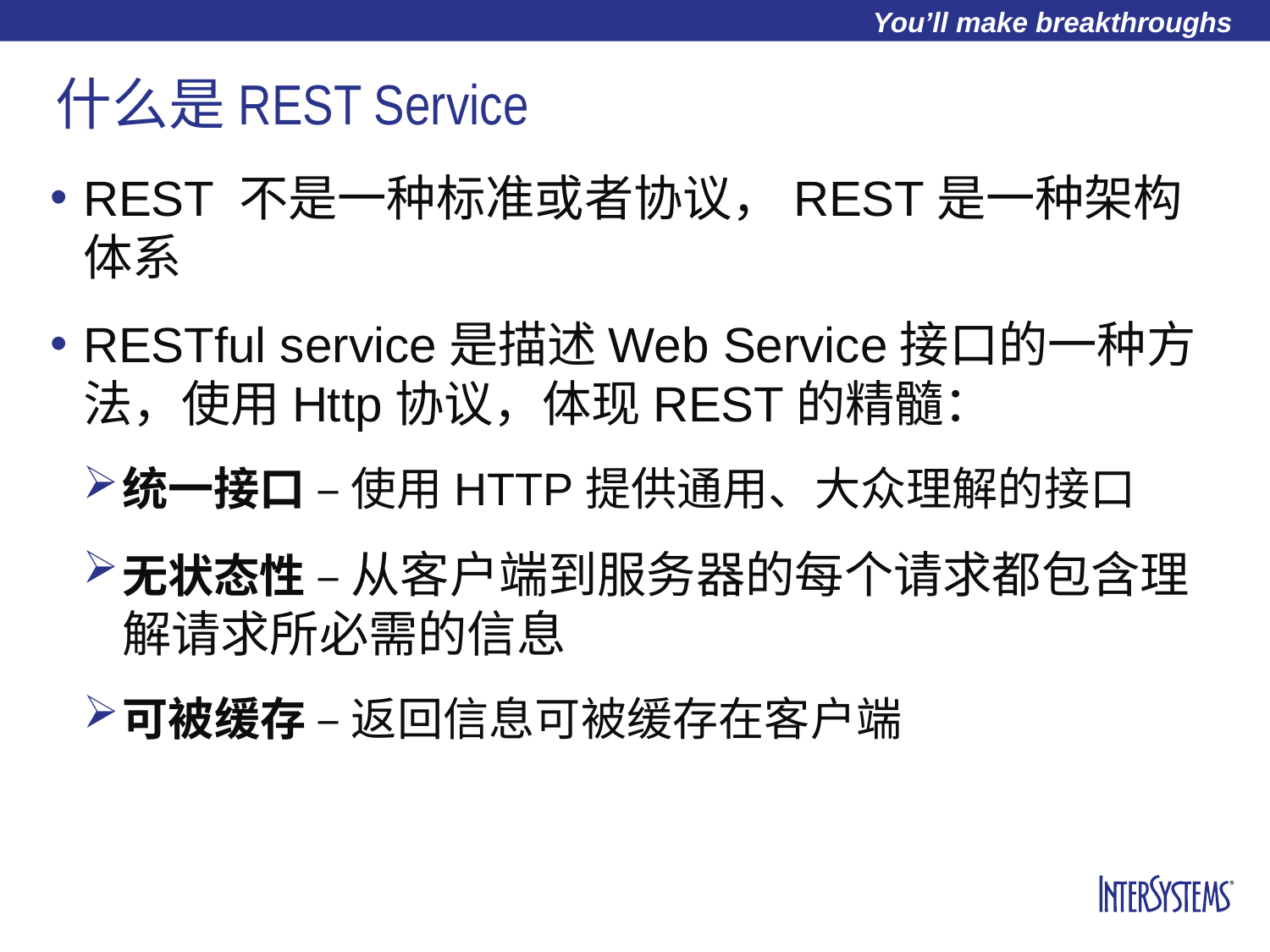

# 什么是REST Service
REST 不是一种标准或者协议，REST是一种架构体系
RESTful service是描述Web Service接口的一种方法，使用Http协议，体现REST的精髓：
统一接口 – 使用HTTP提供通用、大众理解的接口
无状态性 – 从客户端到服务器的每个请求都包含理解请求所必需的信息
可被缓存 – 返回信息可被缓存在客户端